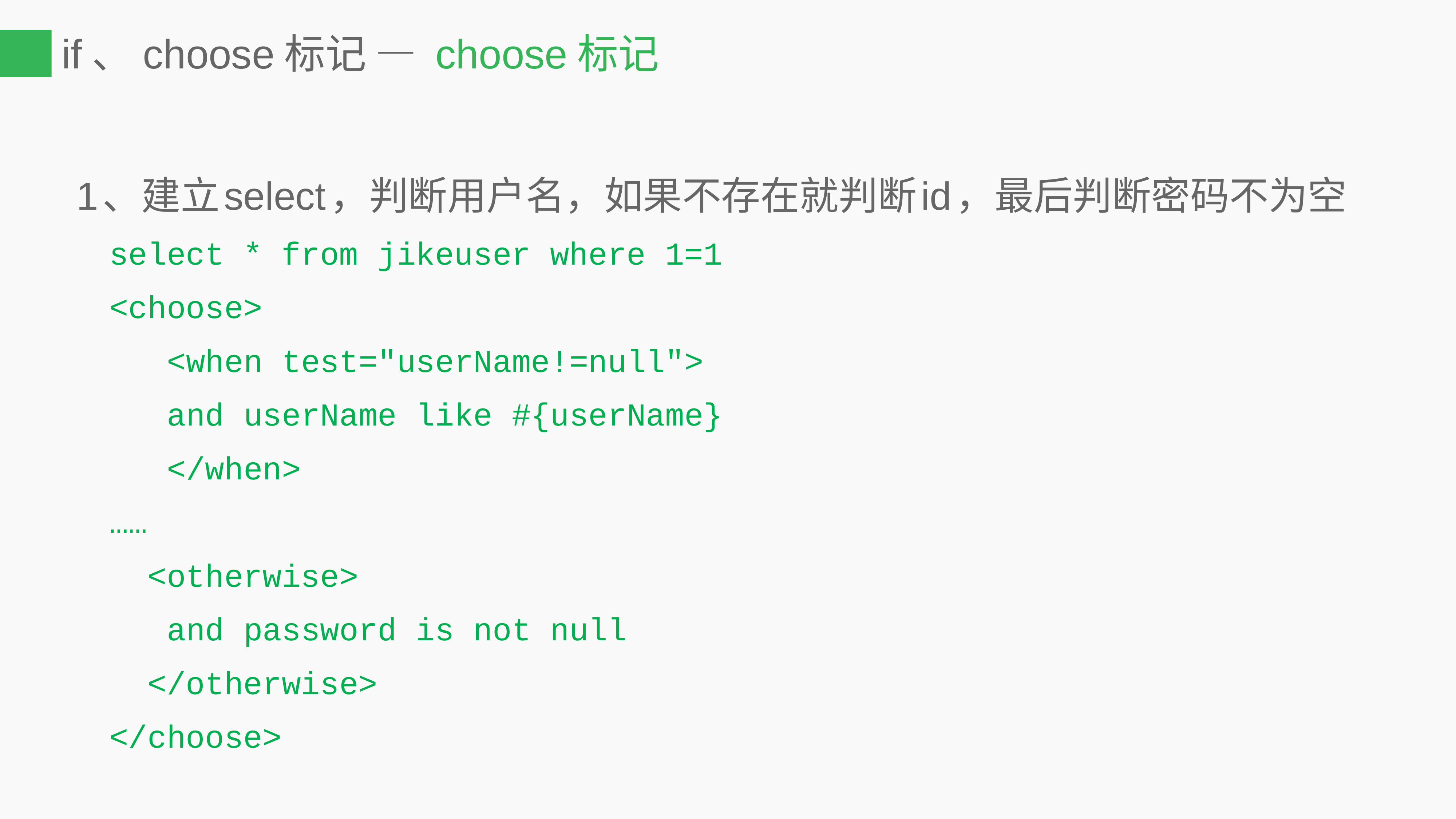

# if、choose标记 — choose标记
1、建立select，判断用户名，如果不存在就判断id，最后判断密码不为空
		select * from jikeuser where 1=1
	<choose>
		   <when test="userName!=null">
			   and userName like #{userName}
		   </when>
			……
		  <otherwise>
			   and password is not null
		  </otherwise>
	</choose>